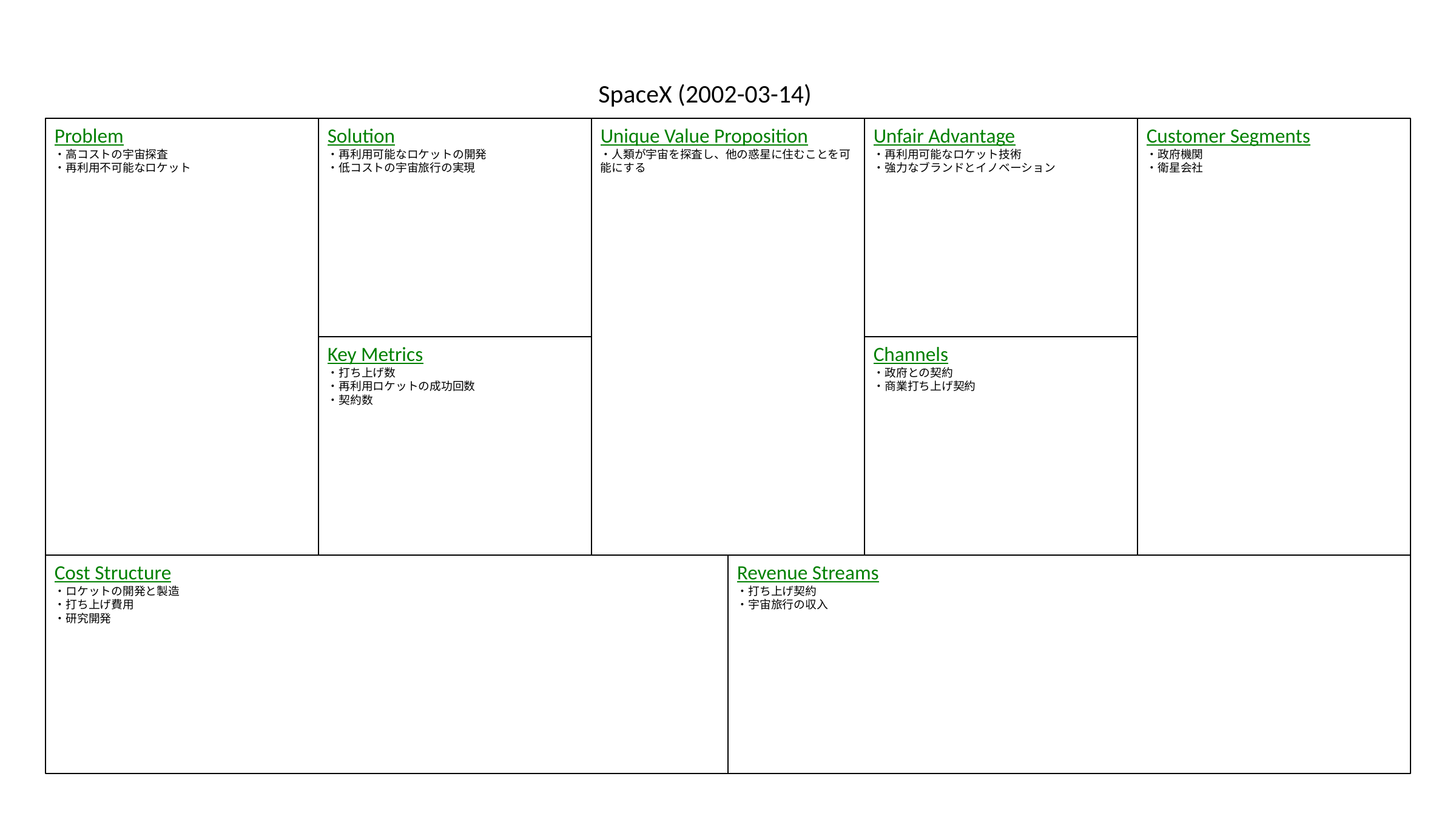

SpaceX (2002-03-14)
Problem
・高コストの宇宙探査
・再利用不可能なロケット
Solution
・再利用可能なロケットの開発
・低コストの宇宙旅行の実現
Unique Value Proposition
・人類が宇宙を探査し、他の惑星に住むことを可能にする
Unfair Advantage
・再利用可能なロケット技術
・強力なブランドとイノベーション
Customer Segments
・政府機関
・衛星会社
Key Metrics
・打ち上げ数
・再利用ロケットの成功回数
・契約数
Channels
・政府との契約
・商業打ち上げ契約
Cost Structure
・ロケットの開発と製造
・打ち上げ費用
・研究開発
Revenue Streams
・打ち上げ契約
・宇宙旅行の収入